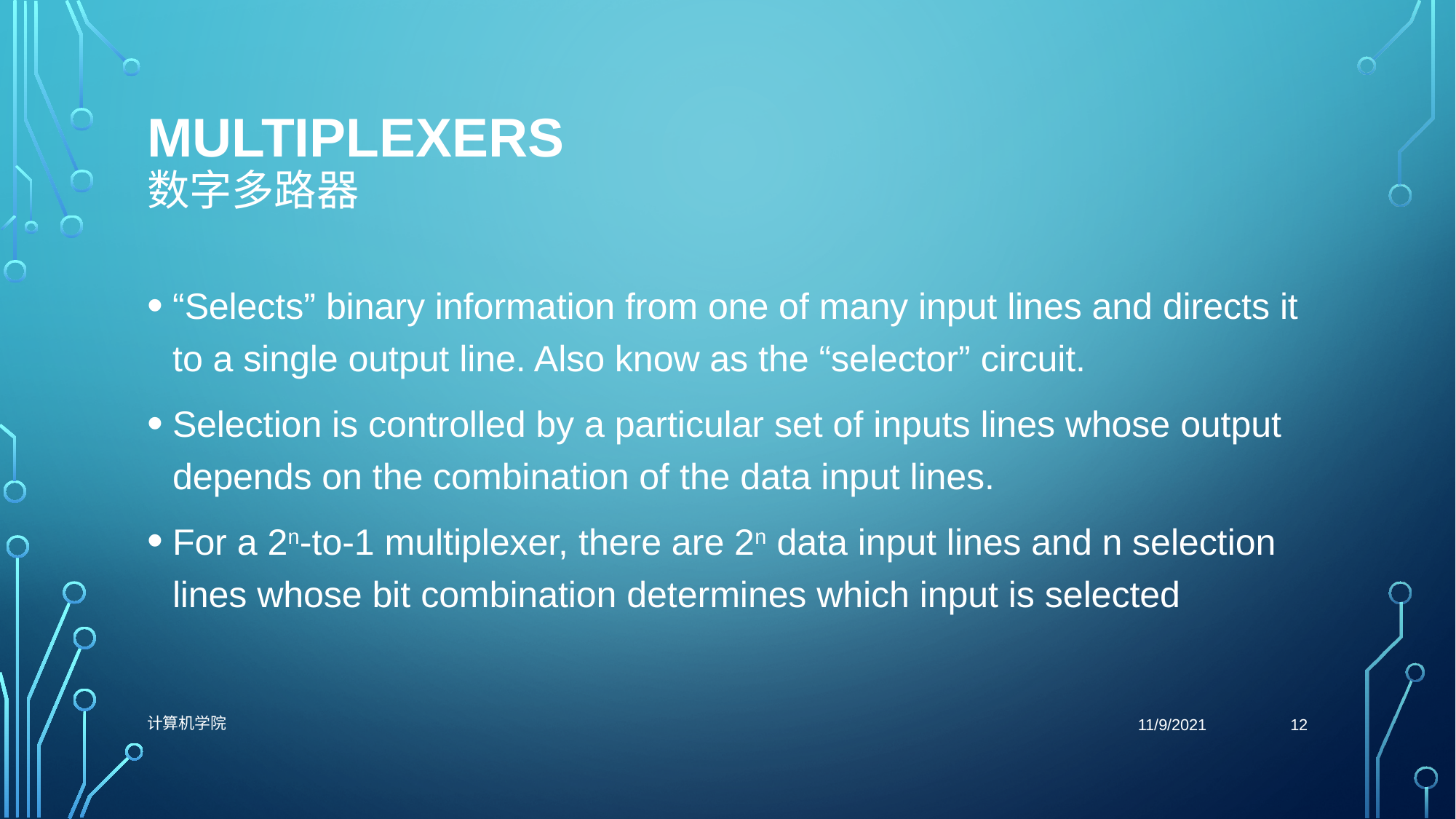

# Multiplexers 数字多路器
“Selects” binary information from one of many input lines and directs it to a single output line. Also know as the “selector” circuit.
Selection is controlled by a particular set of inputs lines whose output depends on the combination of the data input lines.
For a 2n-to-1 multiplexer, there are 2n data input lines and n selection lines whose bit combination determines which input is selected

12
计算机学院
11/9/2021